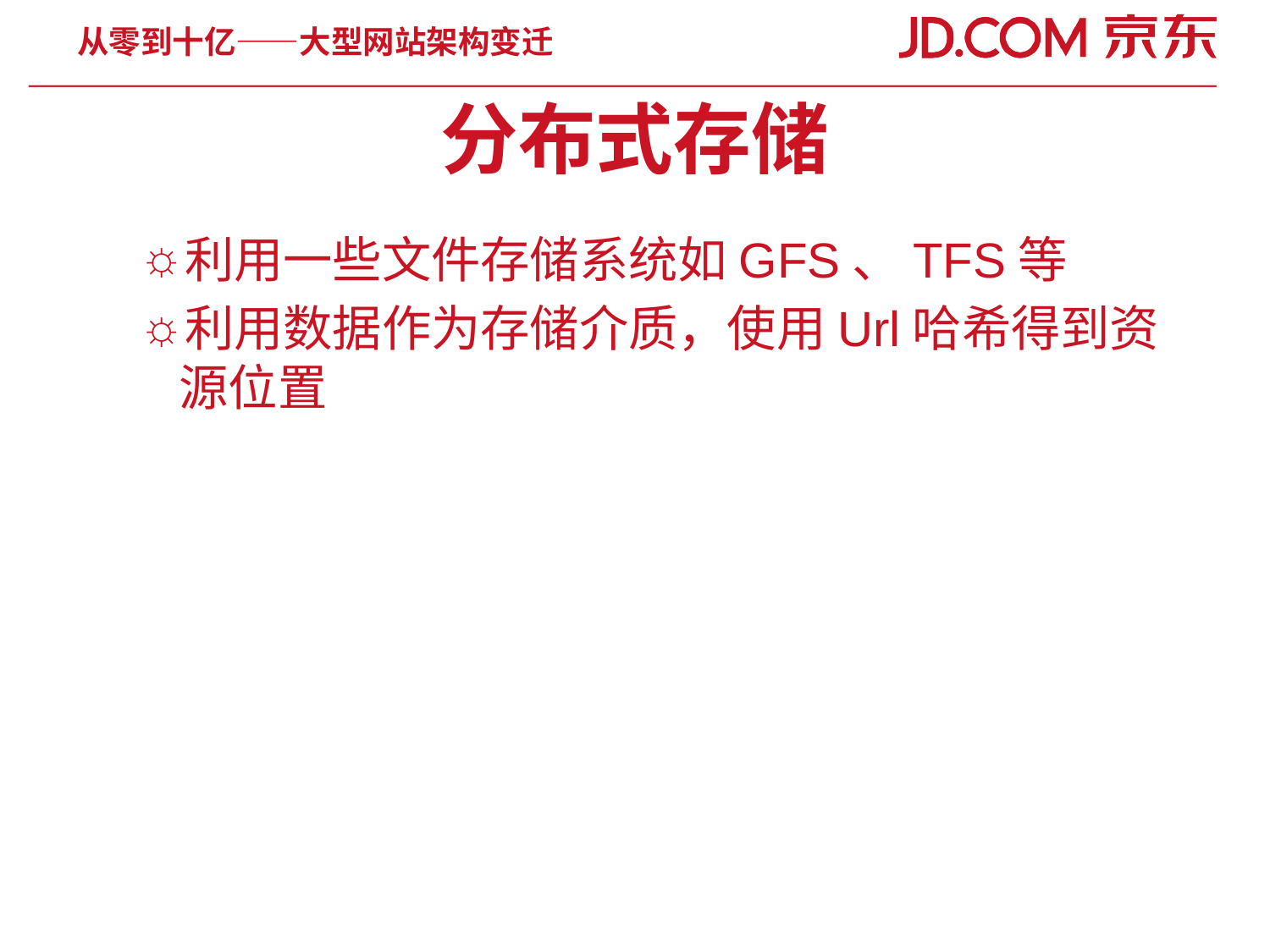

# 分布式存储
利用一些文件存储系统如GFS、TFS等
利用数据作为存储介质，使用Url哈希得到资源位置